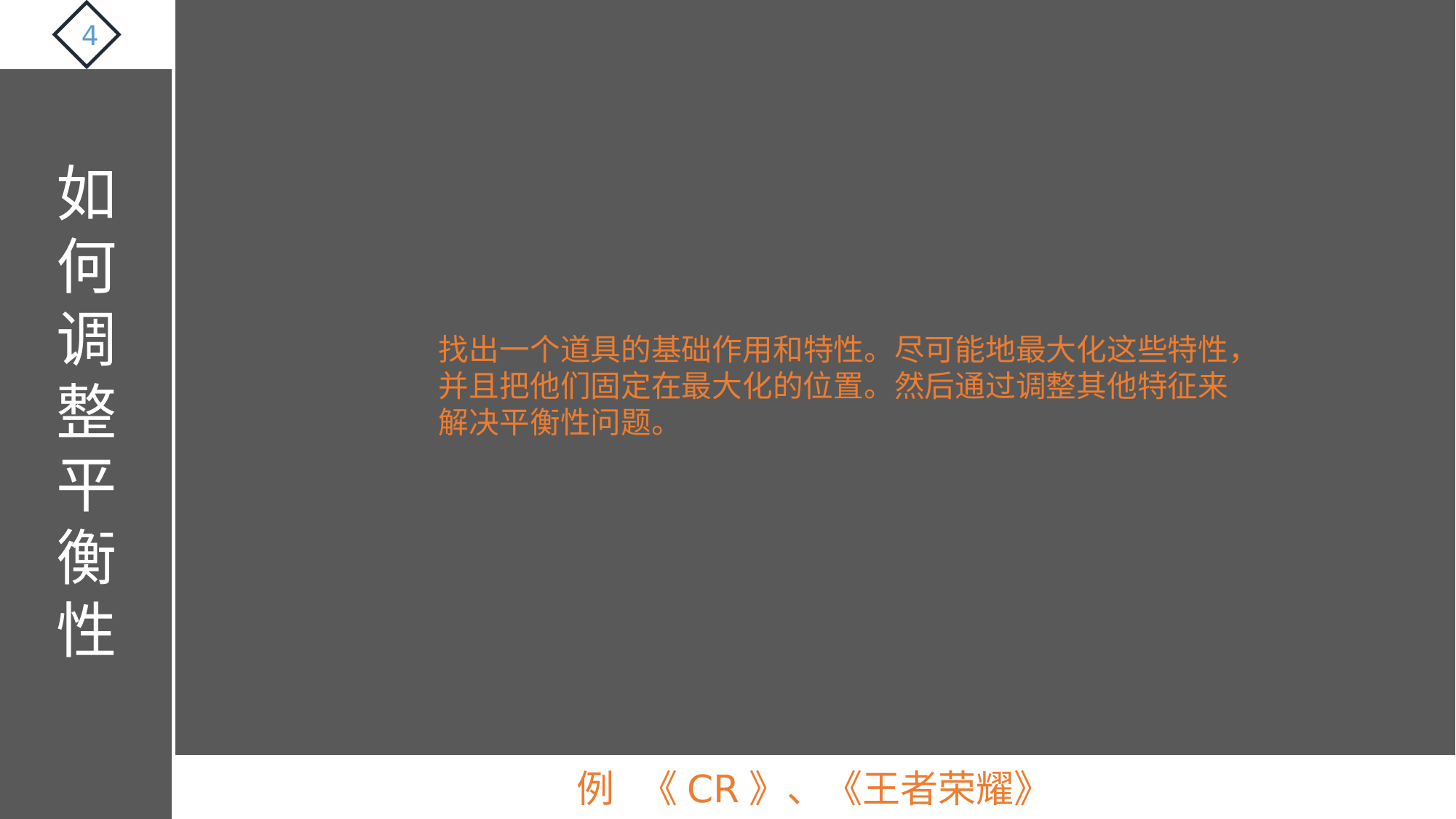

4
如何调整平衡性
找出一个道具的基础作用和特性。尽可能地最大化这些特性，并且把他们固定在最大化的位置。然后通过调整其他特征来解决平衡性问题。
例   《CR》、《王者荣耀》